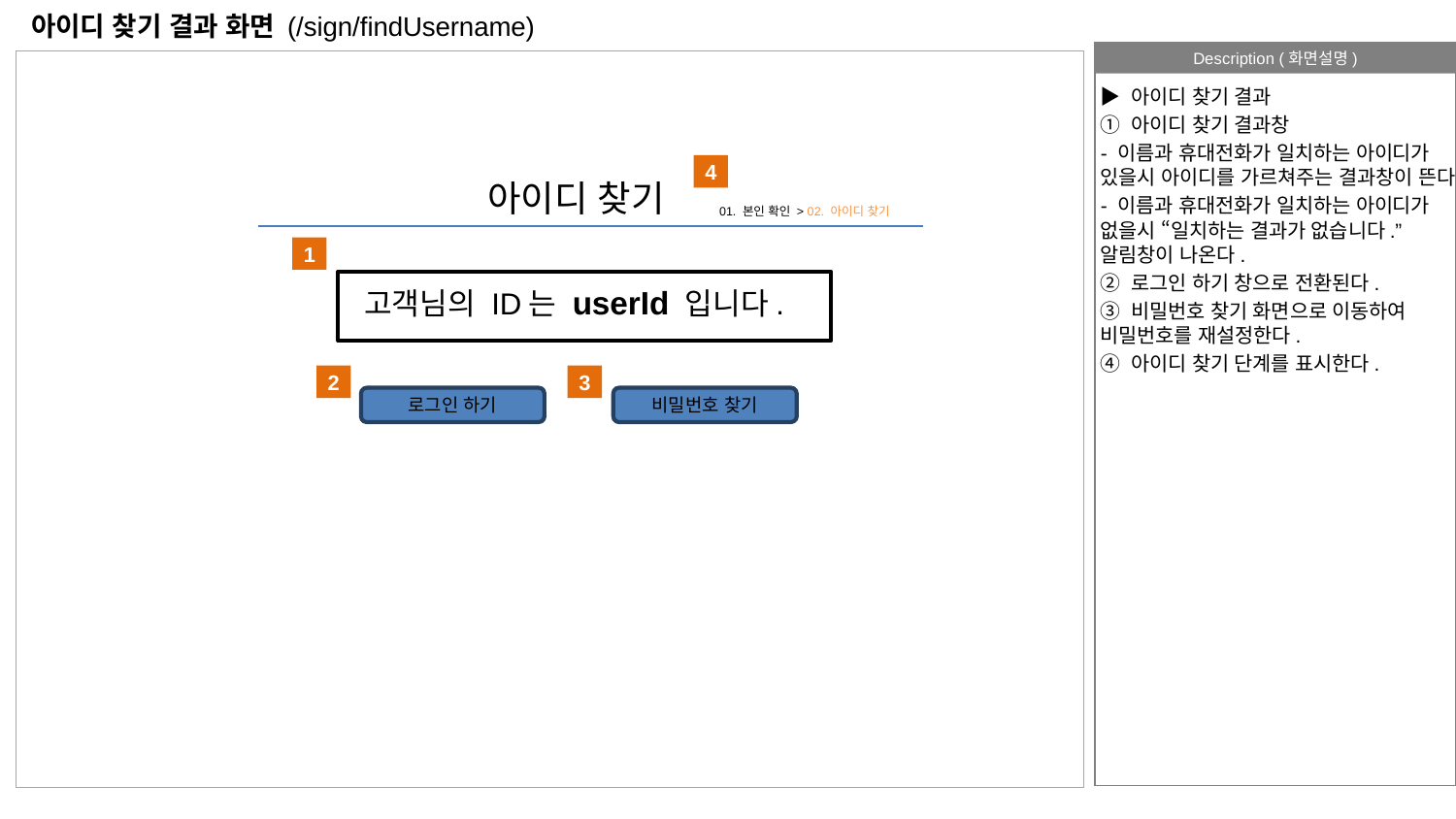

# 아이디 찾기 결과 화면 (/sign/findUsername)

▶ 아이디 찾기 결과
① 아이디 찾기 결과창
- 이름과 휴대전화가 일치하는 아이디가 있을시 아이디를 가르쳐주는 결과창이 뜬다.
- 이름과 휴대전화가 일치하는 아이디가 없을시 “일치하는 결과가 없습니다.”알림창이 나온다.
② 로그인 하기 창으로 전환된다.
③ 비밀번호 찾기 화면으로 이동하여 비밀번호를 재설정한다.
④ 아이디 찾기 단계를 표시한다.
4
아이디 찾기
01. 본인 확인 > 02. 아이디 찾기
1

고객님의 ID는 userId 입니다.
2
3
로그인 하기

비밀번호 찾기